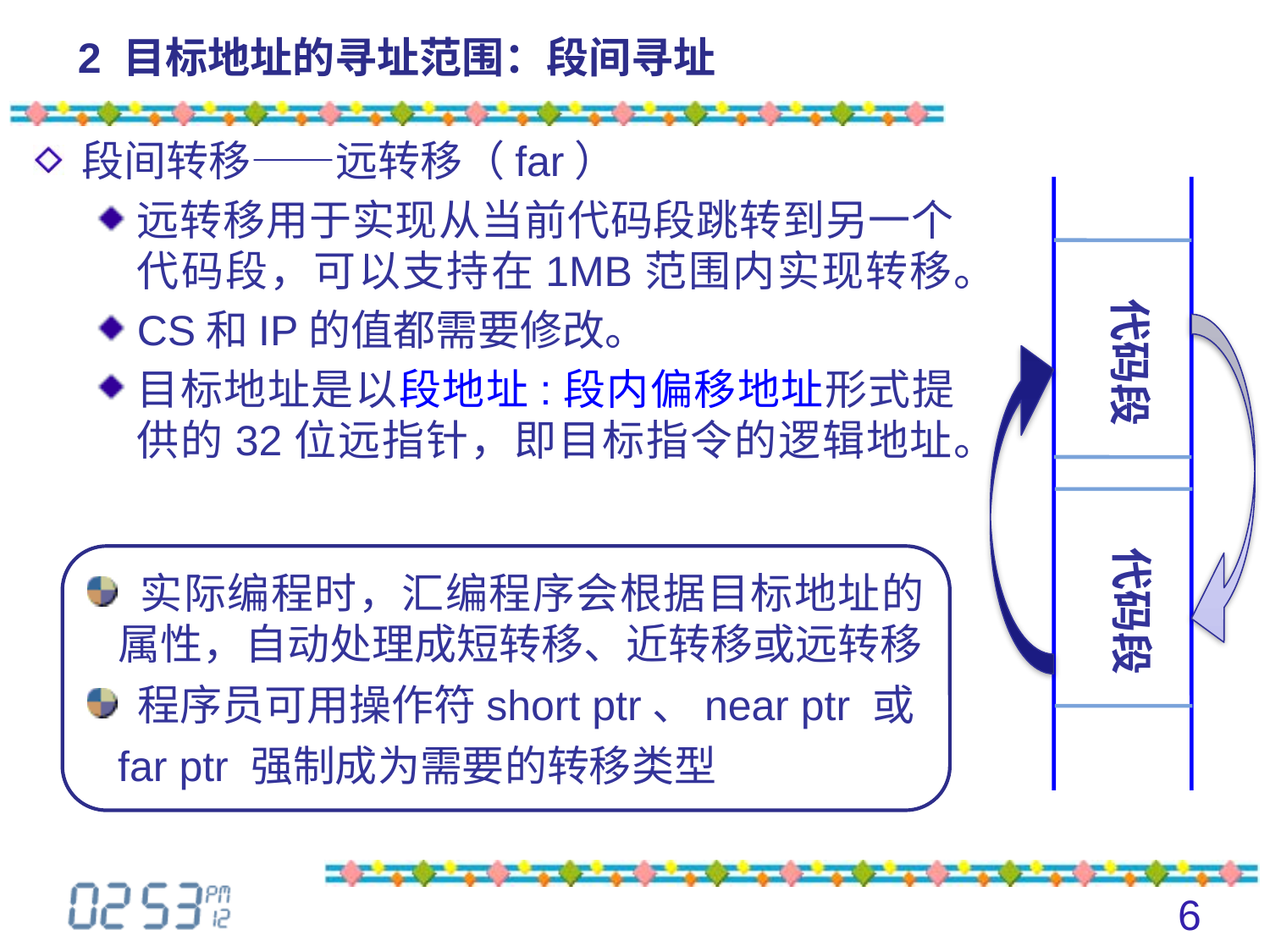

# 2 目标地址的寻址范围：段间寻址
段间转移——远转移（far）
远转移用于实现从当前代码段跳转到另一个代码段，可以支持在1MB范围内实现转移。
CS和IP的值都需要修改。
目标地址是以段地址:段内偏移地址形式提供的32位远指针，即目标指令的逻辑地址。

代码段

代码段
 实际编程时，汇编程序会根据目标地址的属性，自动处理成短转移、近转移或远转移
 程序员可用操作符short ptr、near ptr 或far ptr 强制成为需要的转移类型